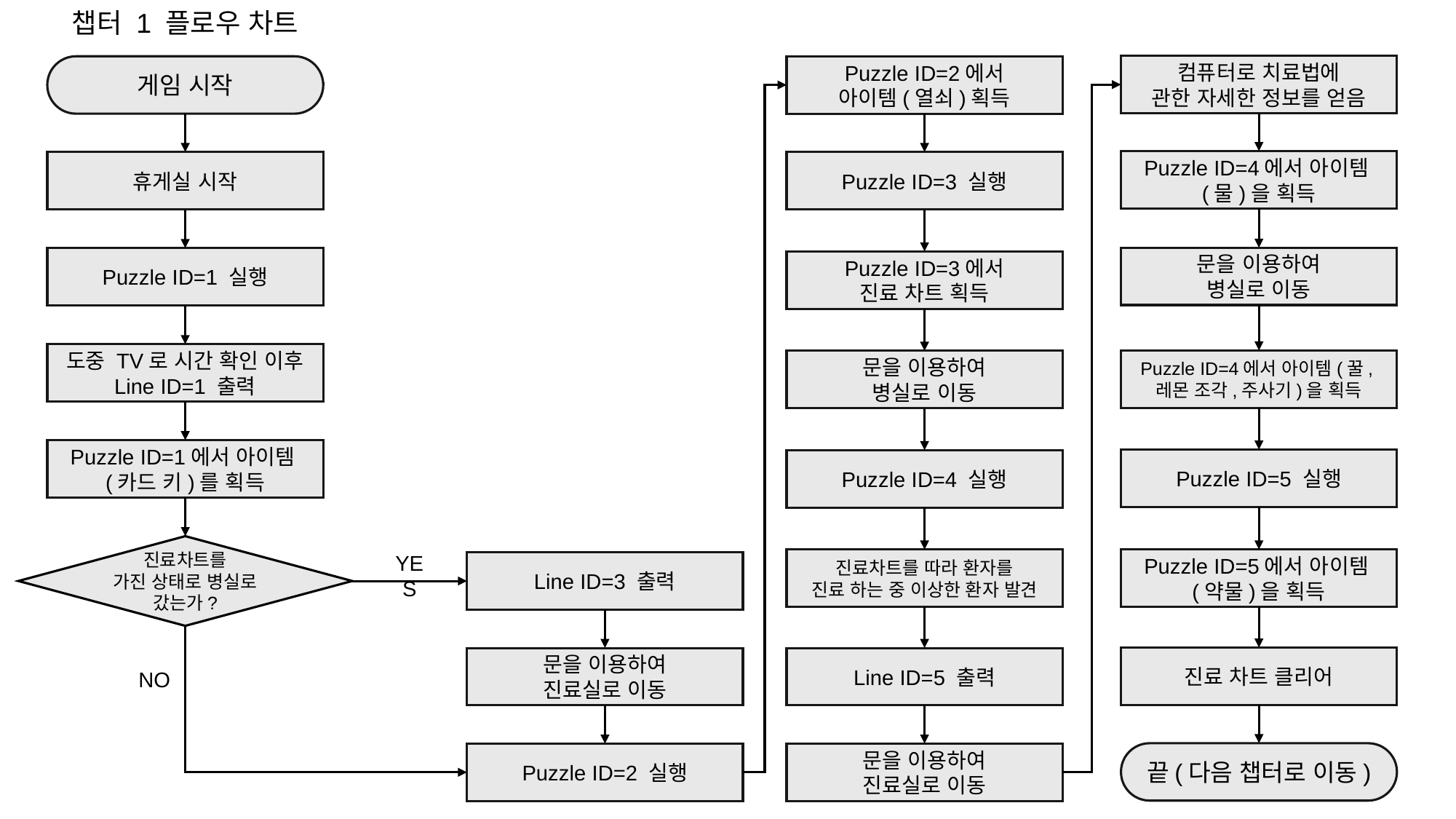

챕터 1 플로우 차트
컴퓨터로 치료법에
관한 자세한 정보를 얻음
게임 시작
Puzzle ID=2에서
아이템(열쇠)획득
Puzzle ID=4에서 아이템(물)을 획득
휴게실 시작
Puzzle ID=3 실행
문을 이용하여
병실로 이동
Puzzle ID=1 실행
Puzzle ID=3에서
진료 차트 획득
도중 TV로 시간 확인 이후 Line ID=1 출력
Puzzle ID=4에서 아이템(꿀,레몬 조각,주사기)을 획득
문을 이용하여
병실로 이동
Puzzle ID=1에서 아이템(카드 키)를 획득
Puzzle ID=5 실행
Puzzle ID=4 실행
진료차트를
가진 상태로 병실로 갔는가?
YES
진료차트를 따라 환자를
진료 하는 중 이상한 환자 발견
Puzzle ID=5에서 아이템(약물)을 획득
Line ID=3 출력
진료 차트 클리어
문을 이용하여
진료실로 이동
Line ID=5 출력
NO
끝(다음 챕터로 이동)
문을 이용하여
진료실로 이동
Puzzle ID=2 실행